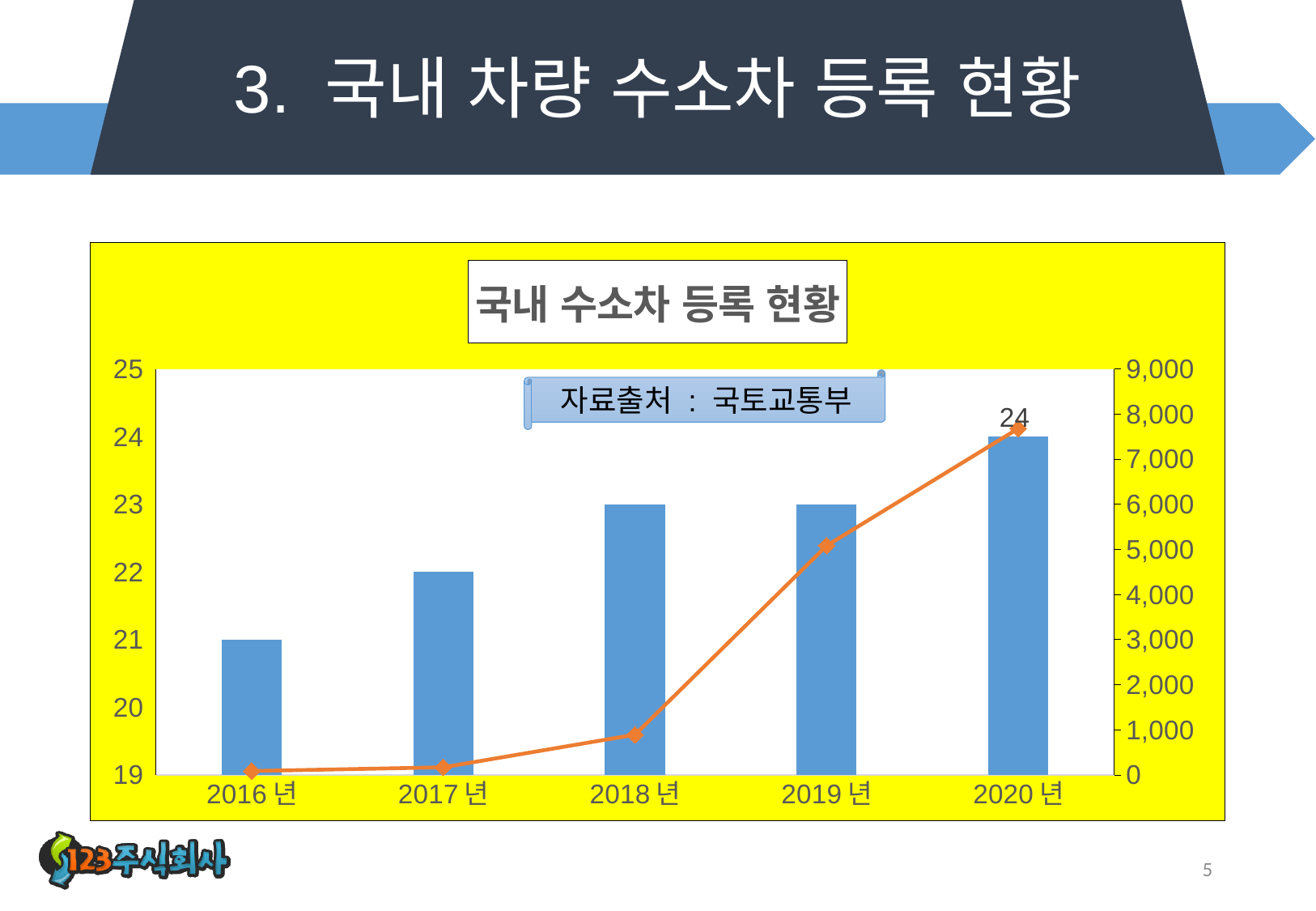

# 3. 국내 차량 수소차 등록 현황

### Chart: 국내 수소차 등록 현황

| Category | 자동차 총 등록대수(백만대) | 수소차 |
|---|---|---|
| 2016년 | 21.0 | 87.0 |
| 2017년 | 22.0 | 170.0 |
| 2018년 | 23.0 | 893.0 |
| 2019년 | 23.0 | 5083.0 |
| 2020년 | 24.0 | 7682.0 |
자료출처 : 국토교통부
5